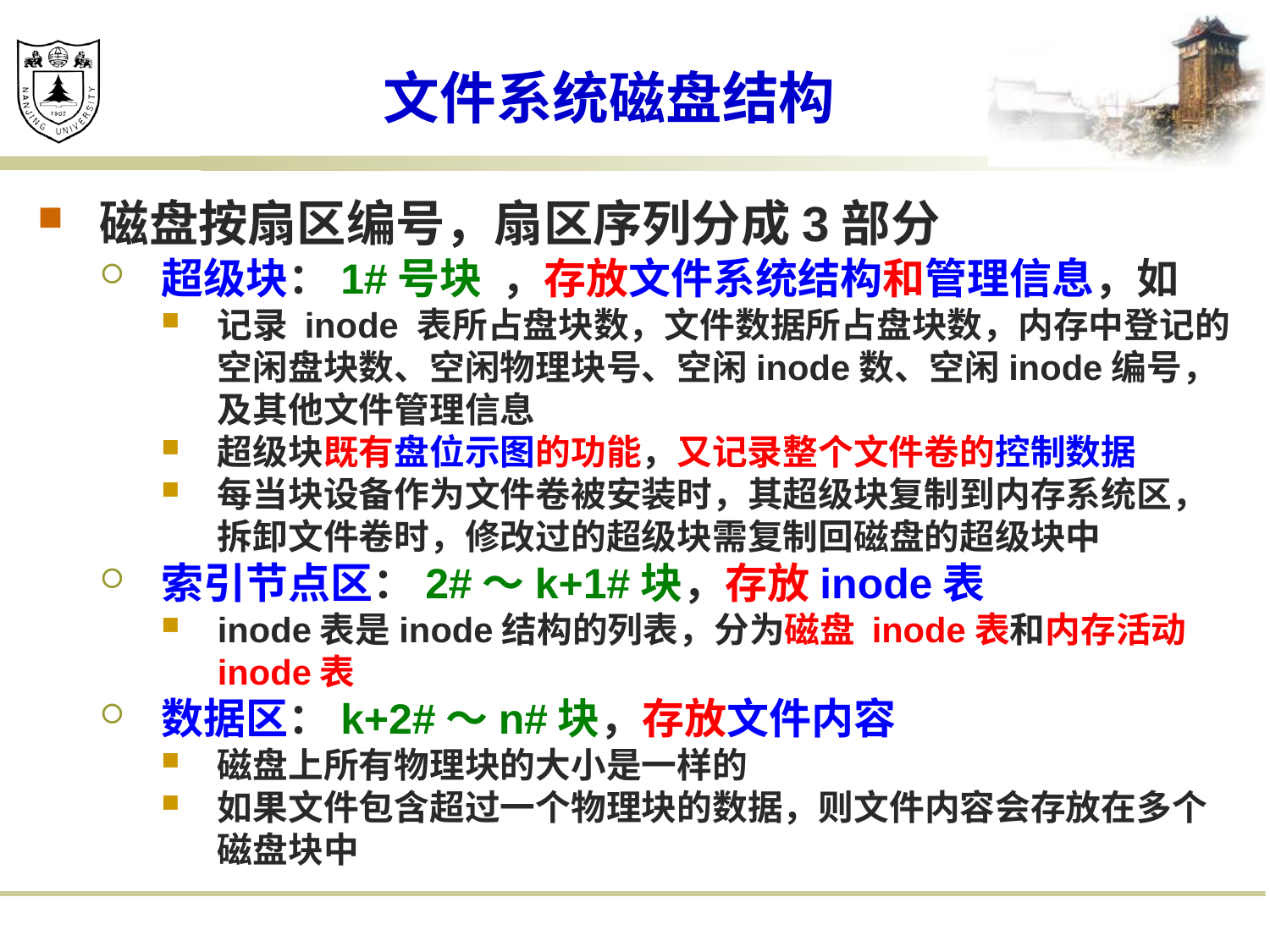

# 文件系统磁盘结构
磁盘按扇区编号，扇区序列分成3部分
超级块：1#号块  ，存放文件系统结构和管理信息，如
记录 inode 表所占盘块数，文件数据所占盘块数，内存中登记的空闲盘块数、空闲物理块号、空闲inode数、空闲inode编号，及其他文件管理信息
超级块既有盘位示图的功能，又记录整个文件卷的控制数据
每当块设备作为文件卷被安装时，其超级块复制到内存系统区，拆卸文件卷时，修改过的超级块需复制回磁盘的超级块中
索引节点区：2#～k+1#块，存放inode表
inode表是inode结构的列表，分为磁盘 inode表和内存活动inode表
数据区：k+2#～n#块，存放文件内容
磁盘上所有物理块的大小是一样的
如果文件包含超过一个物理块的数据，则文件内容会存放在多个磁盘块中

61